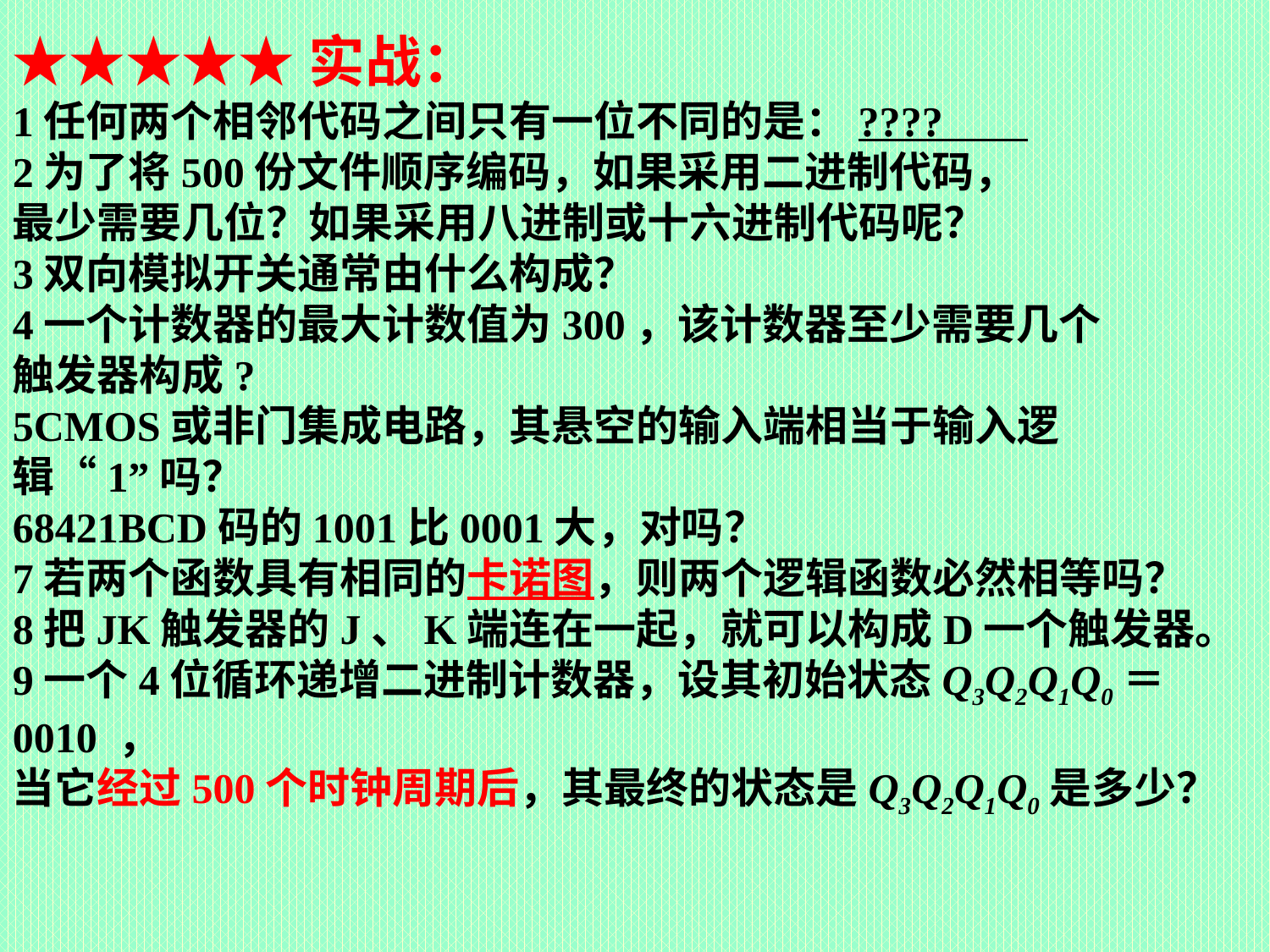

★★★★★实战：
1任何两个相邻代码之间只有一位不同的是：????
2为了将500份文件顺序编码，如果采用二进制代码，
最少需要几位？如果采用八进制或十六进制代码呢？
3双向模拟开关通常由什么构成？
4一个计数器的最大计数值为300，该计数器至少需要几个
触发器构成?
5CMOS或非门集成电路，其悬空的输入端相当于输入逻辑“1”吗？
68421BCD码的1001比0001大，对吗？
7若两个函数具有相同的卡诺图，则两个逻辑函数必然相等吗？
8把JK触发器的J、K端连在一起，就可以构成D一个触发器。
9一个4位循环递增二进制计数器，设其初始状态Q3Q2Q1Q0＝0010 ，
当它经过500个时钟周期后，其最终的状态是Q3Q2Q1Q0是多少？